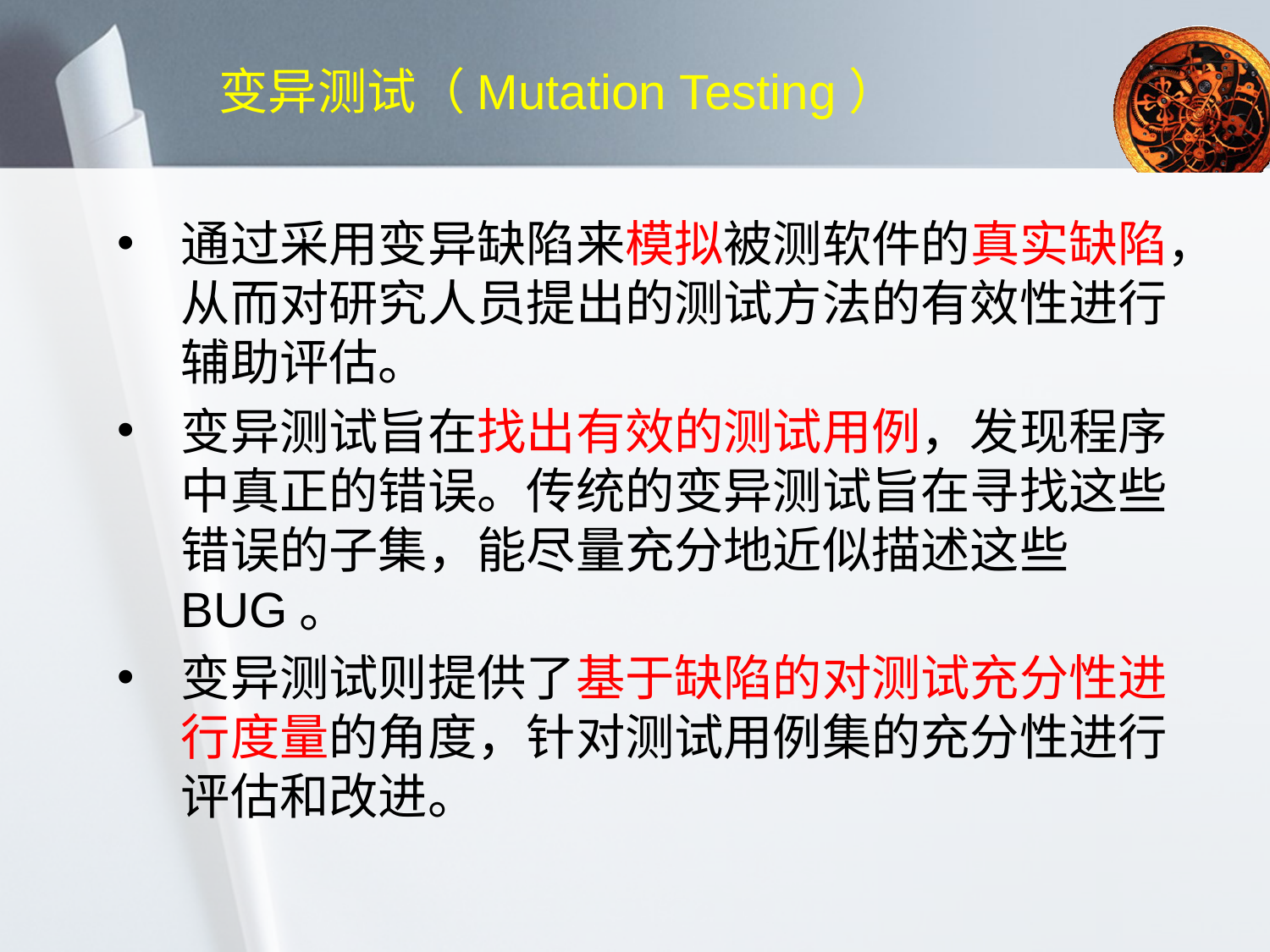

# 变异测试（Mutation Testing）
通过采用变异缺陷来模拟被测软件的真实缺陷，从而对研究人员提出的测试方法的有效性进行辅助评估。
变异测试旨在找出有效的测试用例，发现程序中真正的错误。传统的变异测试旨在寻找这些错误的子集，能尽量充分地近似描述这些BUG。
变异测试则提供了基于缺陷的对测试充分性进行度量的角度，针对测试用例集的充分性进行评估和改进。